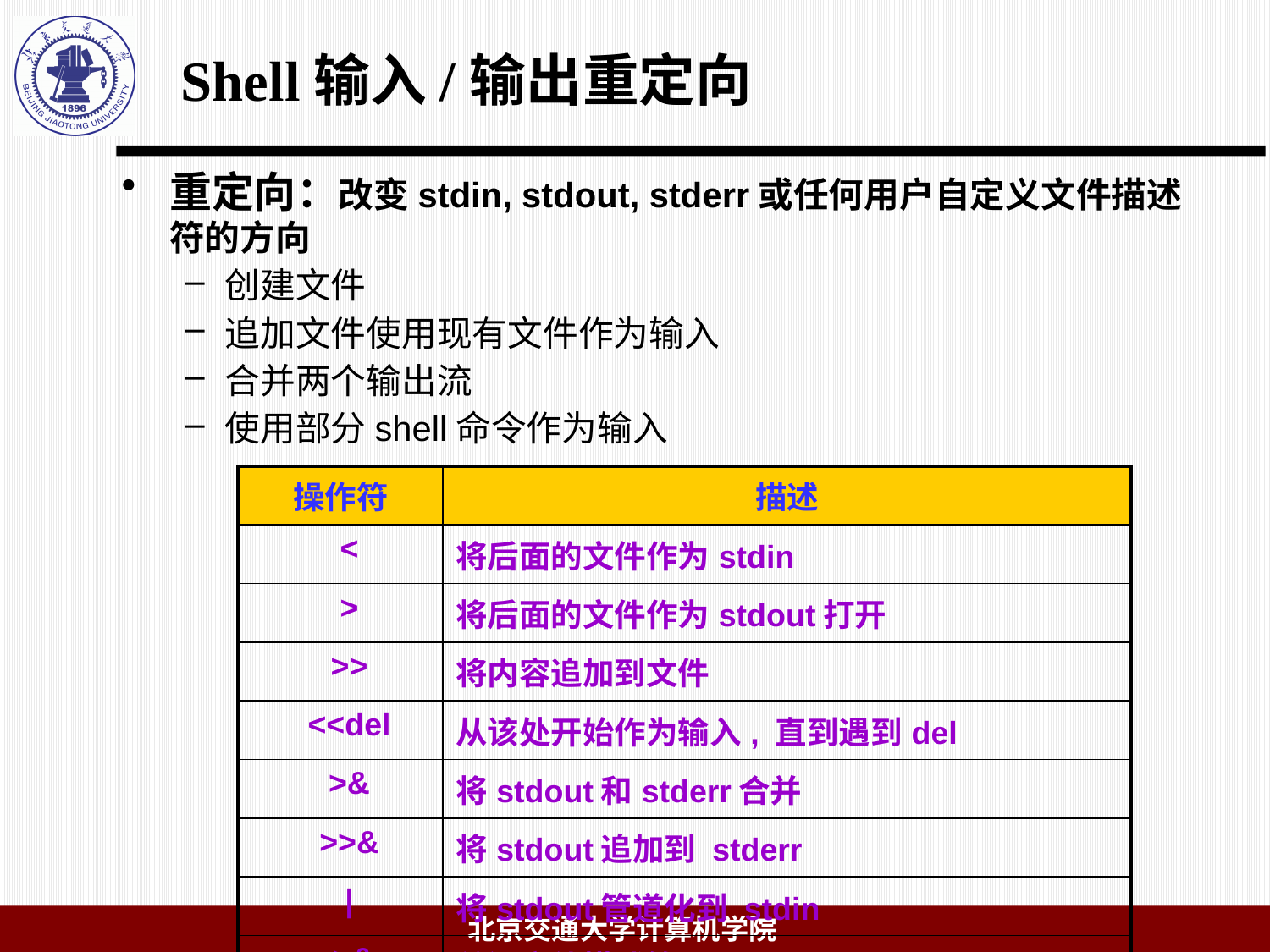

# Shell输入/输出重定向
重定向：改变stdin, stdout, stderr或任何用户自定义文件描述符的方向
创建文件
追加文件使用现有文件作为输入
合并两个输出流
使用部分shell命令作为输入

| 操作符 | 描述 |
| --- | --- |
| < | 将后面的文件作为stdin |
| > | 将后面的文件作为stdout打开 |
| >> | 将内容追加到文件 |
| <<del | 从该处开始作为输入, 直到遇到del |
| >& | 将stdout和stderr合并 |
| >>& | 将stdout追加到 stderr |
| | | 将stdout管道化到 stdin |
| n>&- | 关闭文件描述符 |